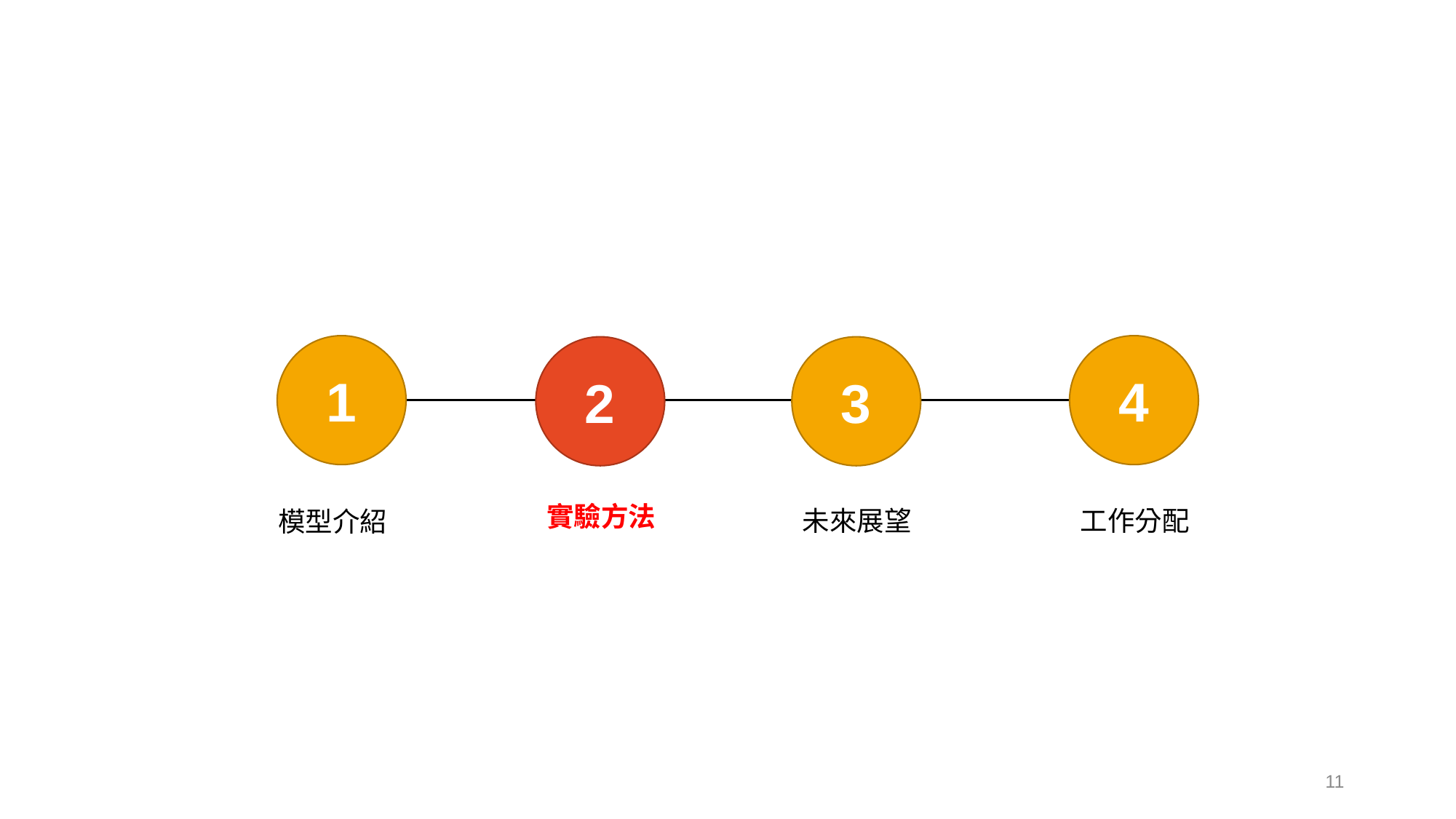

4
1
2
3
實驗方法
未來展望
工作分配
模型介紹
11